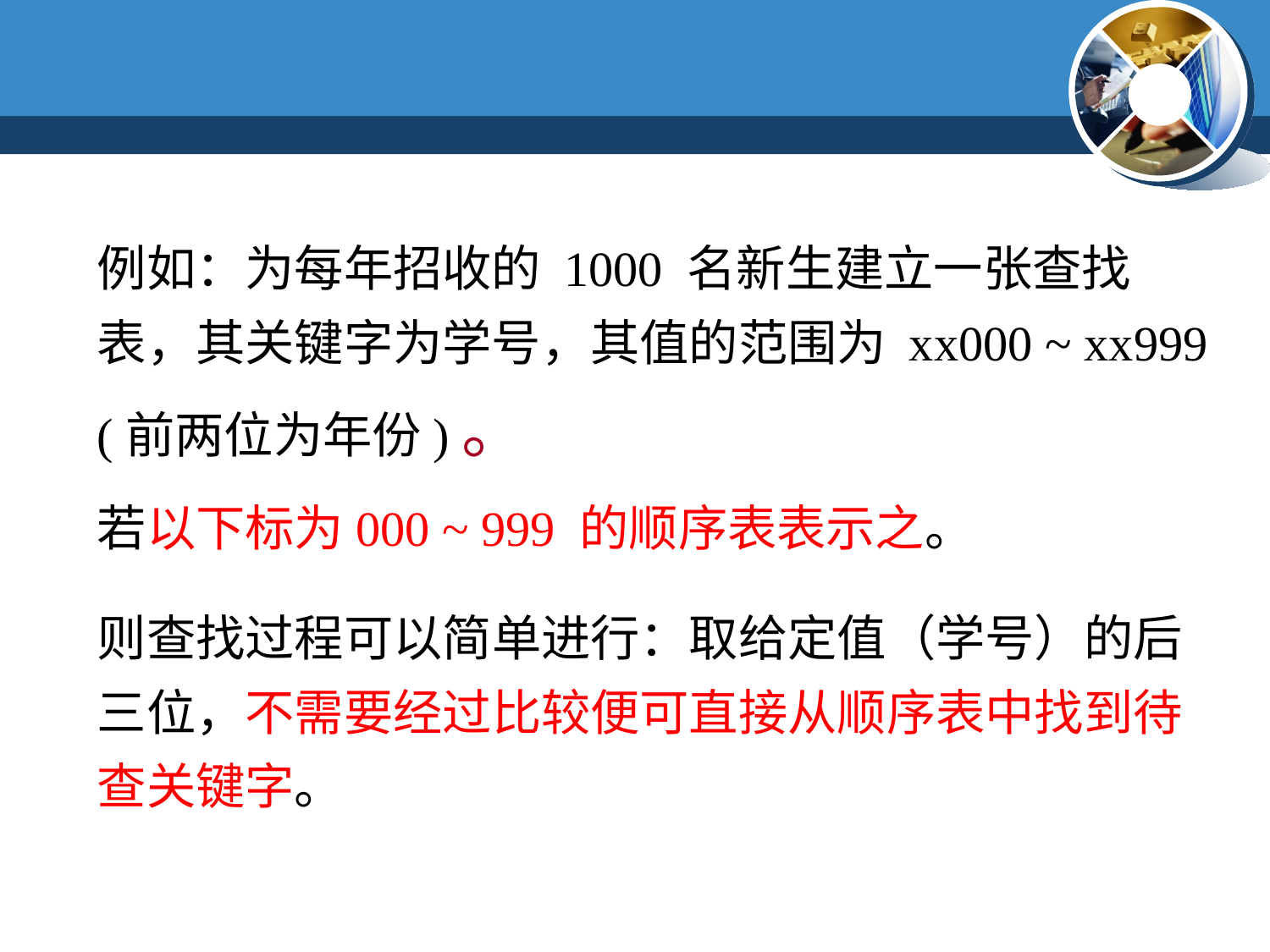

例如：为每年招收的 1000 名新生建立一张查找表，其关键字为学号，其值的范围为 xx000 ~ xx999 (前两位为年份)。
若以下标为000 ~ 999 的顺序表表示之。
则查找过程可以简单进行：取给定值（学号）的后三位，不需要经过比较便可直接从顺序表中找到待查关键字。